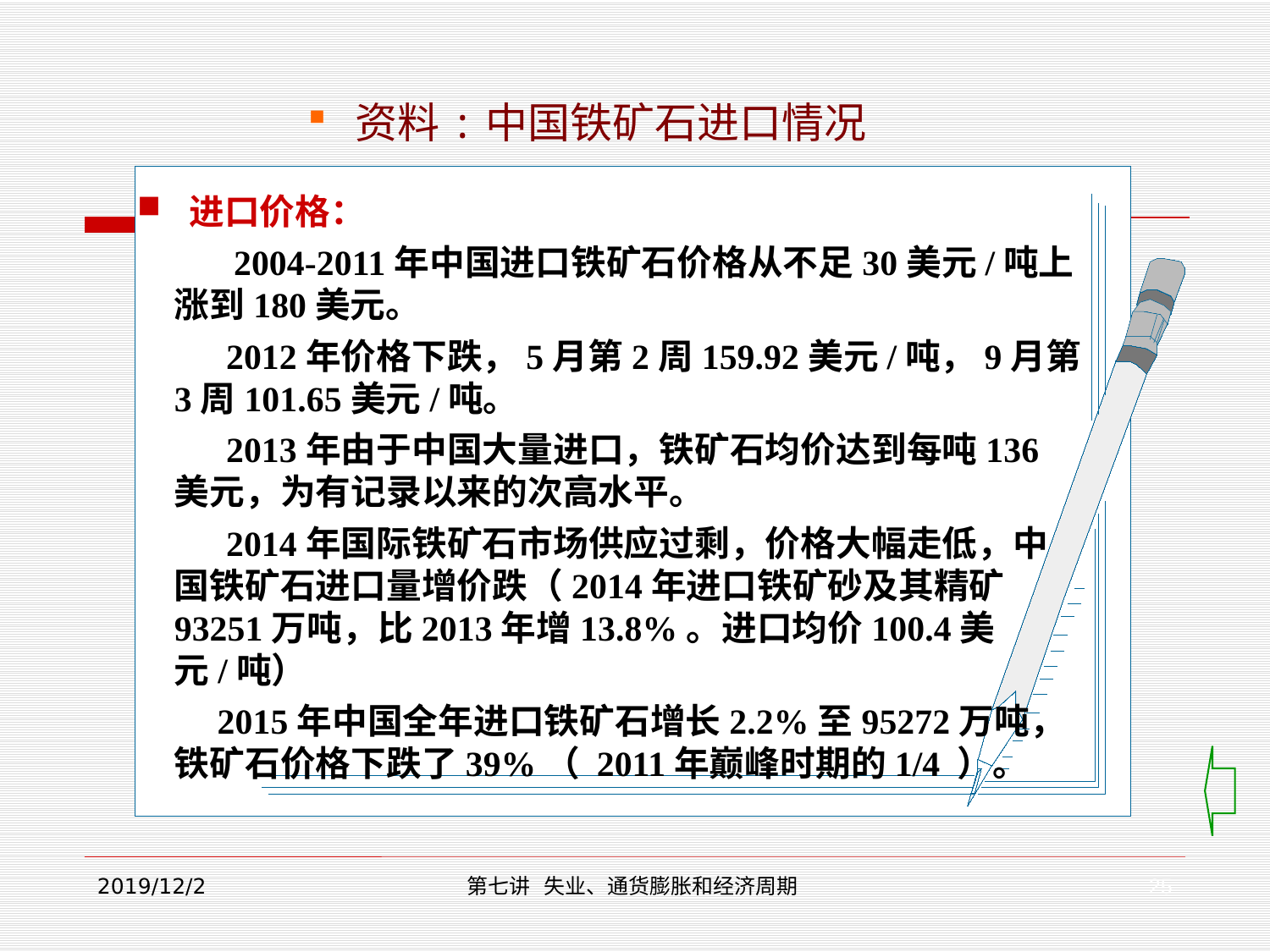

资料:中国铁矿石进口情况

 进口价格：
            2004-2011年中国进口铁矿石价格从不足30美元/吨上涨到180美元。
          2012年价格下跌，5月第2周159.92美元/吨，9月第3周101.65美元/吨。
          2013年由于中国大量进口，铁矿石均价达到每吨136美元，为有记录以来的次高水平。
          2014年国际铁矿石市场供应过剩，价格大幅走低，中国铁矿石进口量增价跌（2014年进口铁矿砂及其精矿93251万吨，比2013年增13.8%。进口均价100.4美元/吨）
         2015年中国全年进口铁矿石增长2.2%至95272万吨，铁矿石价格下跌了39%（ 2011年巅峰时期的1/4 ）。

25
2019/12/2
第七讲   失业、通货膨胀和经济周期